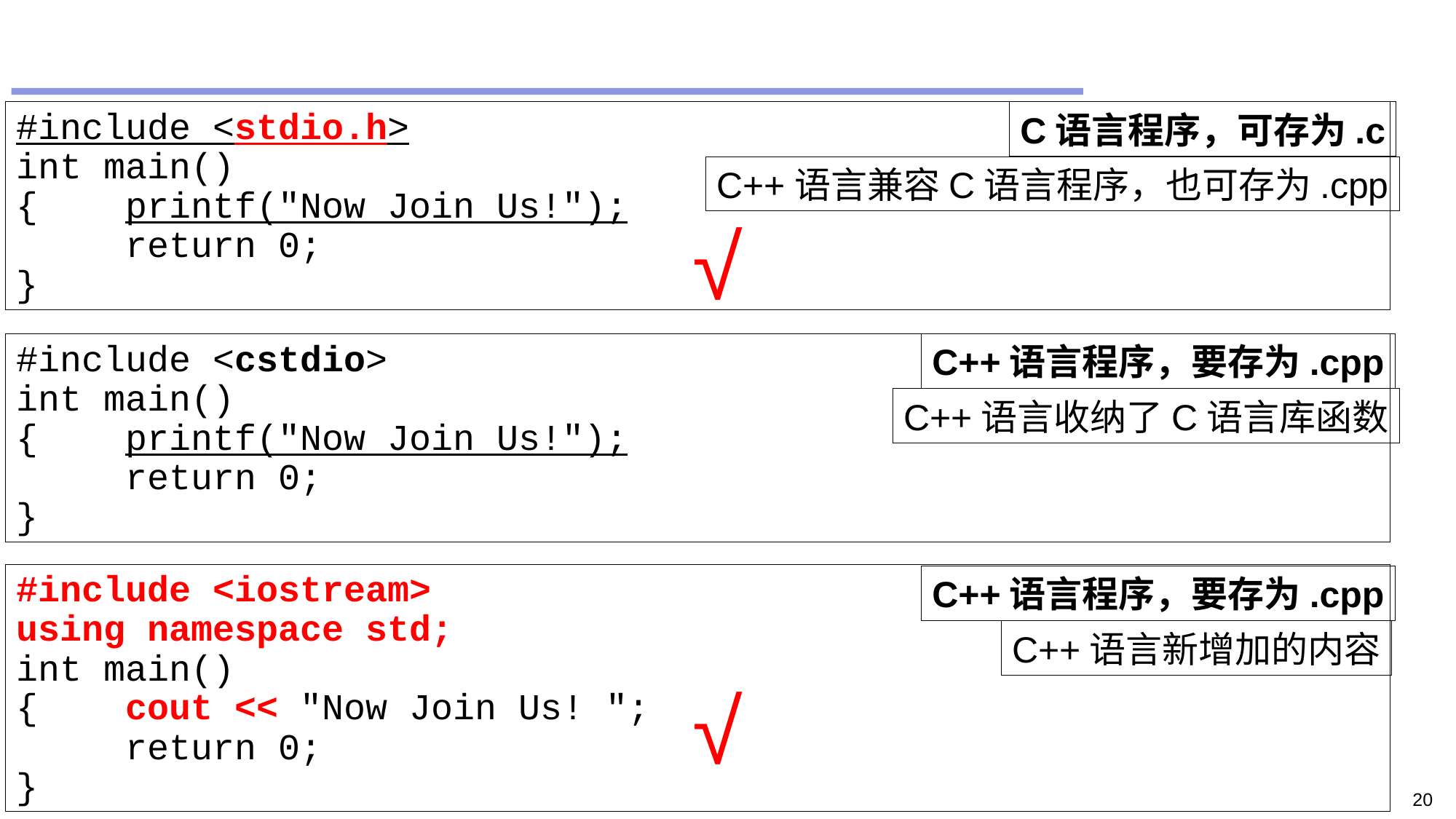

#
#include <stdio.h>
int main()
{	printf("Now Join Us!");
	return 0;
}
C语言程序，可存为.c

C++语言兼容C语言程序，也可存为.cpp
√
#include <cstdio>
int main()
{	printf("Now Join Us!");
	return 0;
}
C++语言程序，要存为.cpp
C++语言收纳了C语言库函数
#include <iostream>
using namespace std;
int main()
{	cout << "Now Join Us! ";
	return 0;
}
C++语言程序，要存为.cpp
C++语言新增加的内容
√
20